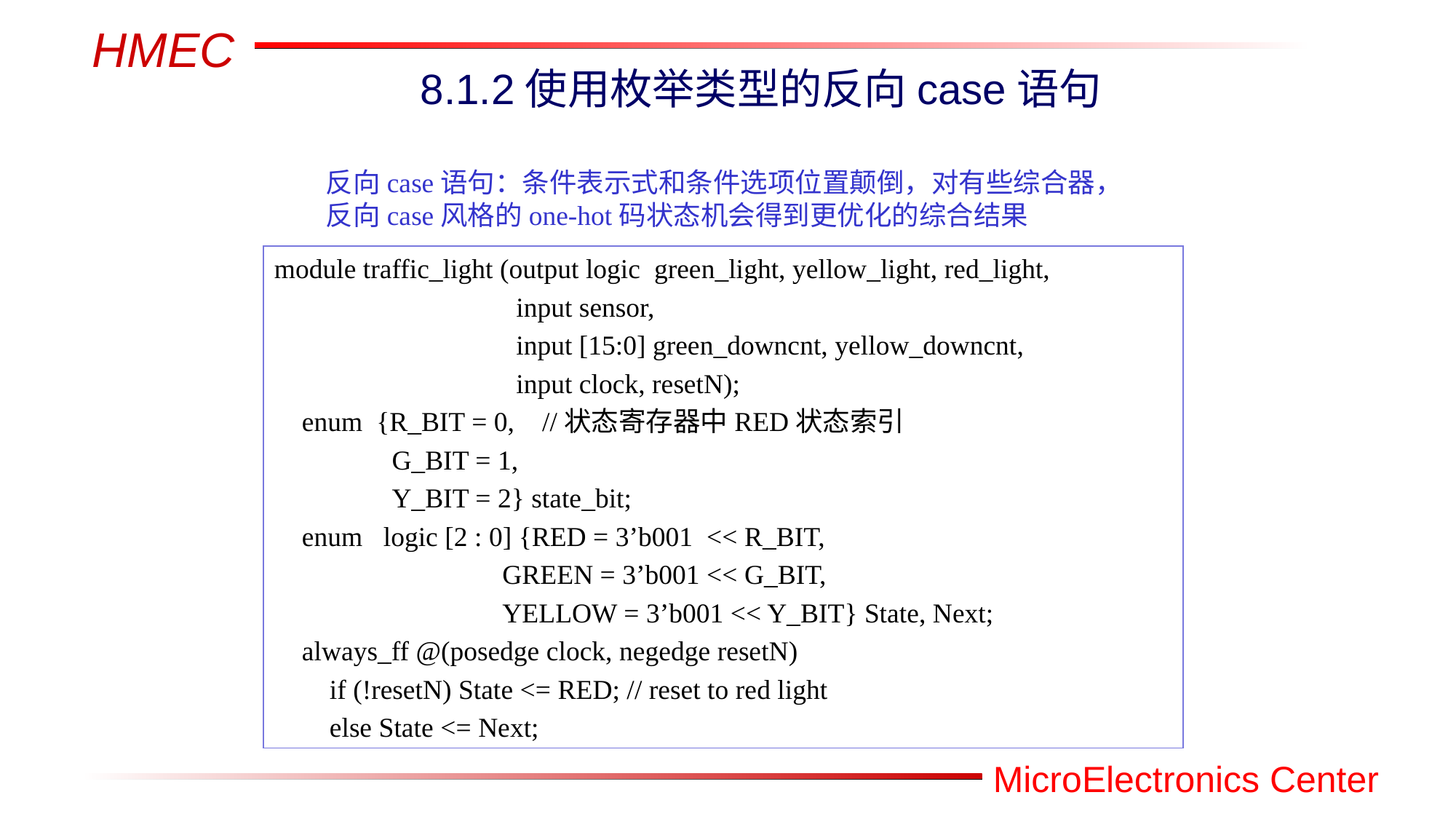

8.1.2使用枚举类型的反向case语句
反向case语句：条件表示式和条件选项位置颠倒，对有些综合器，反向case风格的one-hot码状态机会得到更优化的综合结果
module traffic_light (output logic  green_light, yellow_light, red_light,
                                   input sensor,
                                   input [15:0] green_downcnt, yellow_downcnt,
                                   input clock, resetN);
    enum  {R_BIT = 0,    //状态寄存器中RED状态索引
                 G_BIT = 1,
                 Y_BIT = 2} state_bit;
    enum   logic [2 : 0] {RED = 3’b001  << R_BIT,
                                 GREEN = 3’b001 << G_BIT,
                                 YELLOW = 3’b001 << Y_BIT} State, Next;
    always_ff @(posedge clock, negedge resetN)
        if (!resetN) State <= RED; // reset to red light
        else State <= Next;